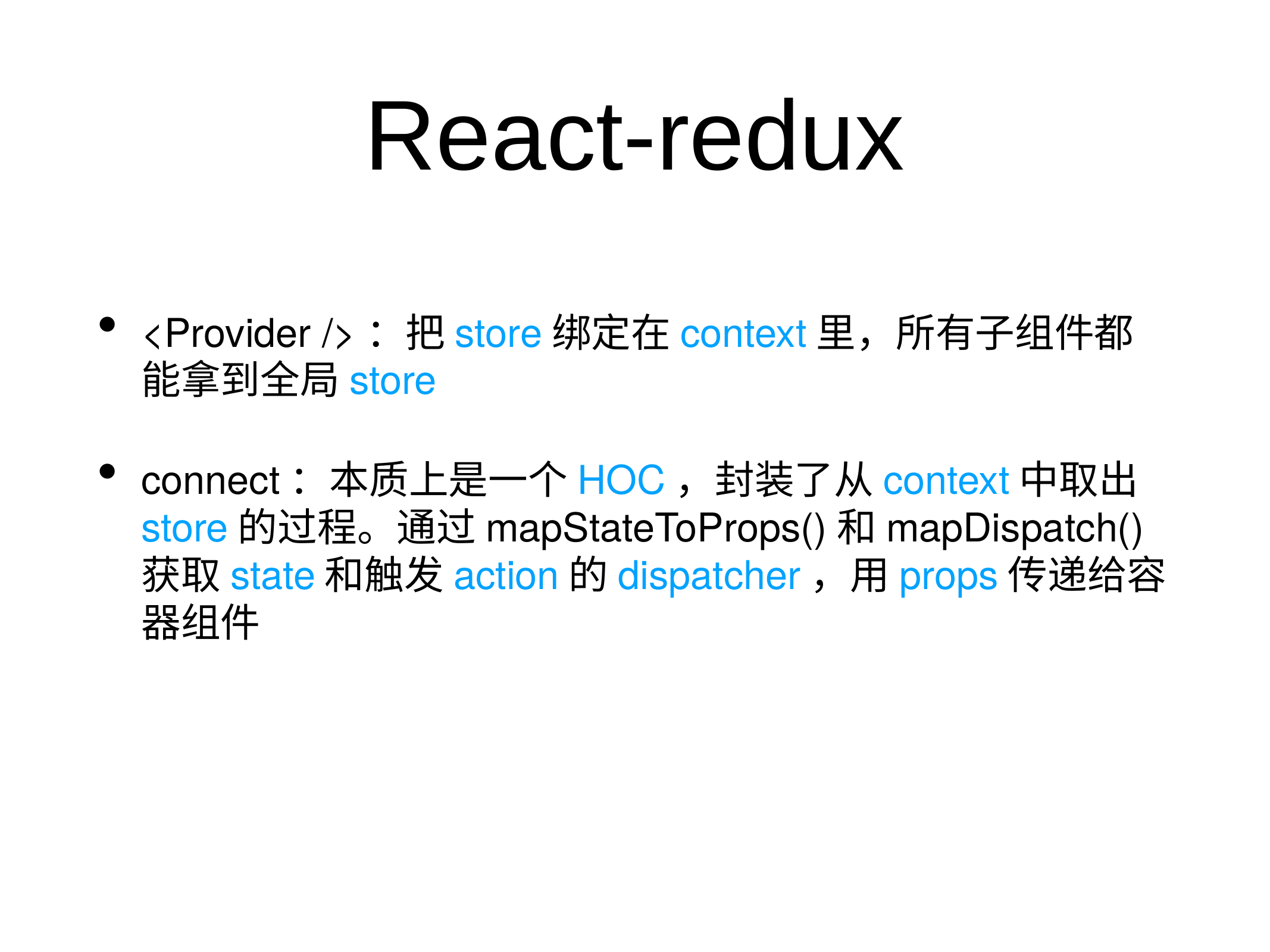

# React-redux
<Provider />：把store绑定在context里，所有子组件都能拿到全局store
connect：本质上是一个HOC，封装了从context中取出store的过程。通过mapStateToProps()和mapDispatch()获取state和触发action的dispatcher，用props传递给容器组件